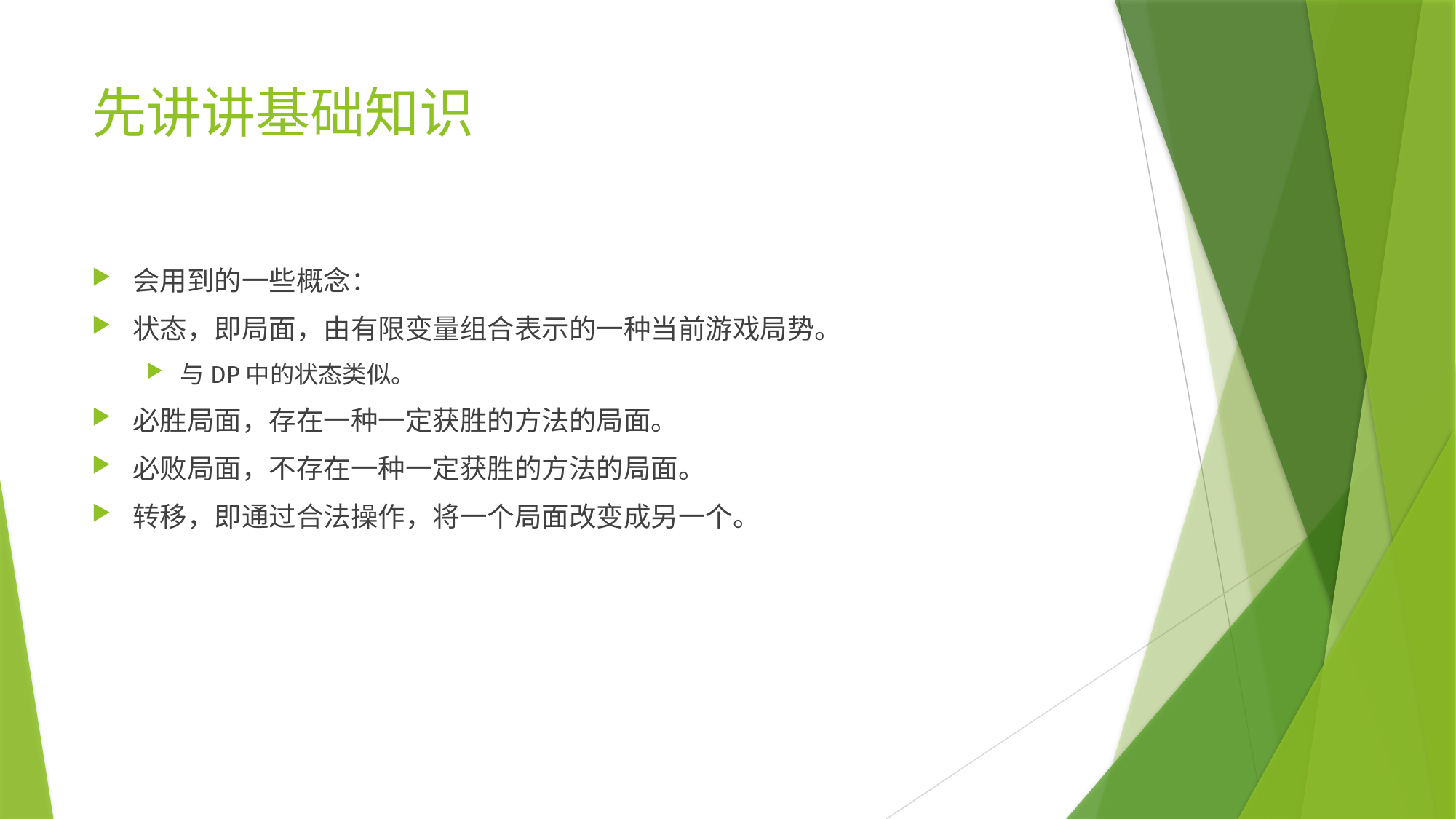

# 先讲讲基础知识
会用到的一些概念：
状态，即局面，由有限变量组合表示的一种当前游戏局势。
与DP中的状态类似。
必胜局面，存在一种一定获胜的方法的局面。
必败局面，不存在一种一定获胜的方法的局面。
转移，即通过合法操作，将一个局面改变成另一个。